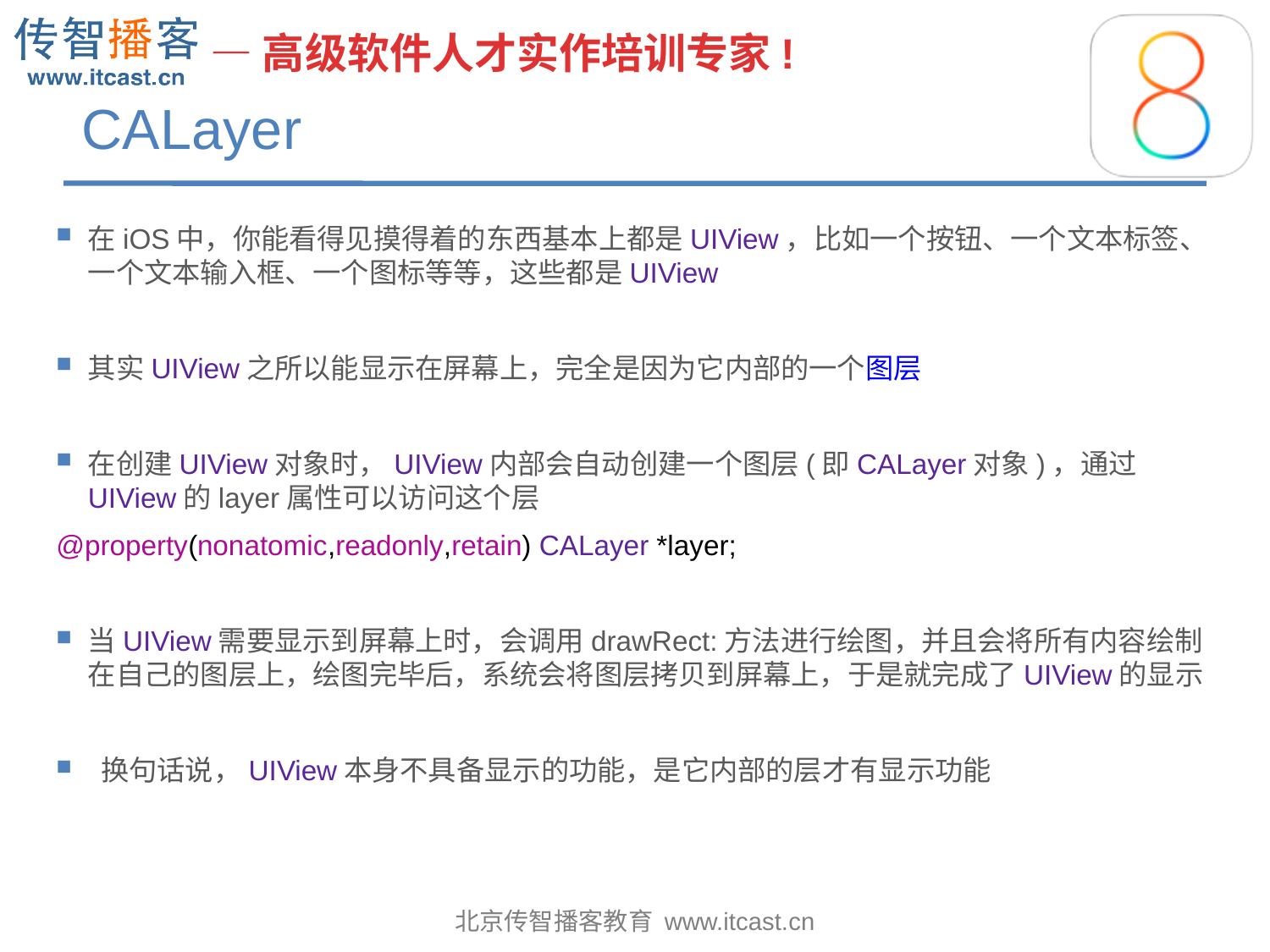

# CALayer
在iOS中，你能看得见摸得着的东西基本上都是UIView，比如一个按钮、一个文本标签、一个文本输入框、一个图标等等，这些都是UIView

其实UIView之所以能显示在屏幕上，完全是因为它内部的一个图层

在创建UIView对象时，UIView内部会自动创建一个图层(即CALayer对象)，通过UIView的layer属性可以访问这个层
@property(nonatomic,readonly,retain) CALayer *layer;

当UIView需要显示到屏幕上时，会调用drawRect:方法进行绘图，并且会将所有内容绘制在自己的图层上，绘图完毕后，系统会将图层拷贝到屏幕上，于是就完成了UIView的显示

 换句话说，UIView本身不具备显示的功能，是它内部的层才有显示功能